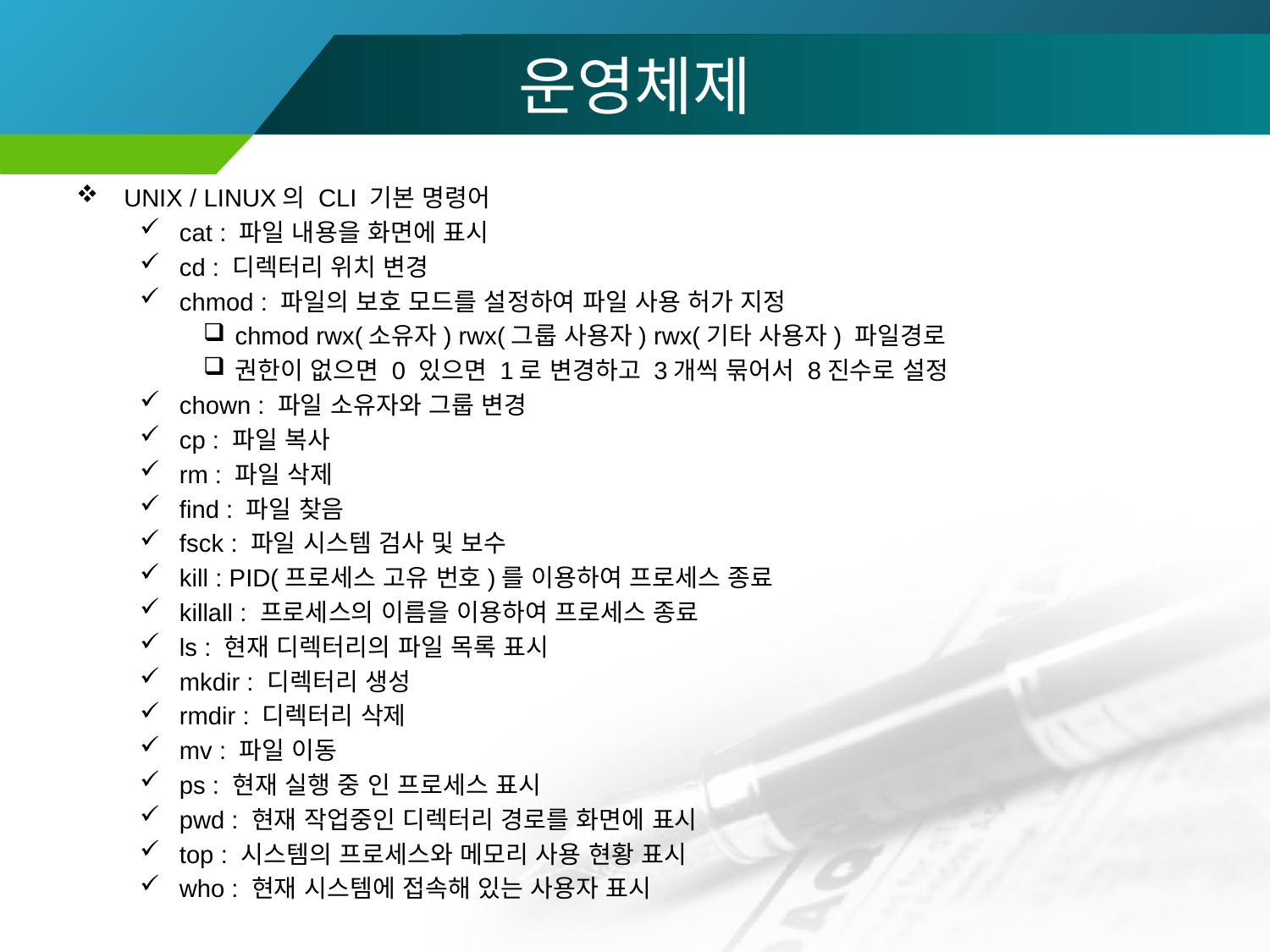

# 운영체제
UNIX / LINUX의 CLI 기본 명령어
cat : 파일 내용을 화면에 표시
cd : 디렉터리 위치 변경
chmod : 파일의 보호 모드를 설정하여 파일 사용 허가 지정
chmod rwx(소유자) rwx(그룹 사용자) rwx(기타 사용자) 파일경로
권한이 없으면 0 있으면 1로 변경하고 3개씩 묶어서 8진수로 설정
chown : 파일 소유자와 그룹 변경
cp : 파일 복사
rm : 파일 삭제
find : 파일 찾음
fsck : 파일 시스템 검사 및 보수
kill : PID(프로세스 고유 번호)를 이용하여 프로세스 종료
killall : 프로세스의 이름을 이용하여 프로세스 종료
ls : 현재 디렉터리의 파일 목록 표시
mkdir : 디렉터리 생성
rmdir : 디렉터리 삭제
mv : 파일 이동
ps : 현재 실행 중 인 프로세스 표시
pwd : 현재 작업중인 디렉터리 경로를 화면에 표시
top : 시스템의 프로세스와 메모리 사용 현황 표시
who : 현재 시스템에 접속해 있는 사용자 표시